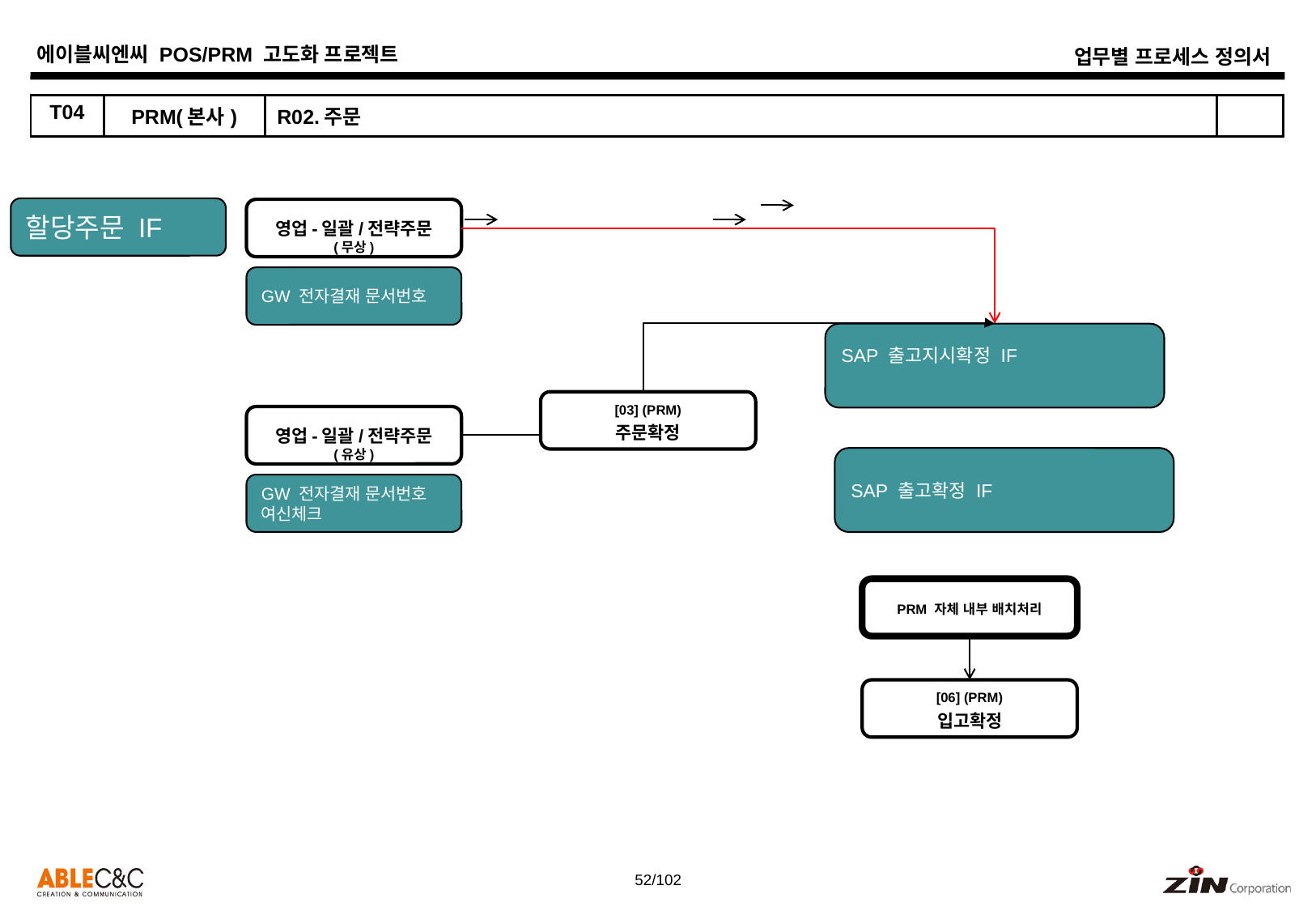

| T04 | PRM(본사) | R02.주문 |  |
| --- | --- | --- | --- |
할당주문 IF

영업-일괄/전략주문
(무상)
GW 전자결재 문서번호
SAP 출고지시확정 IF

[03] (PRM)
주문확정

영업-일괄/전략주문
(유상)
SAP 출고확정 IF
GW 전자결재 문서번호
여신체크
PRM 자체 내부 배치처리
[06] (PRM)
입고확정